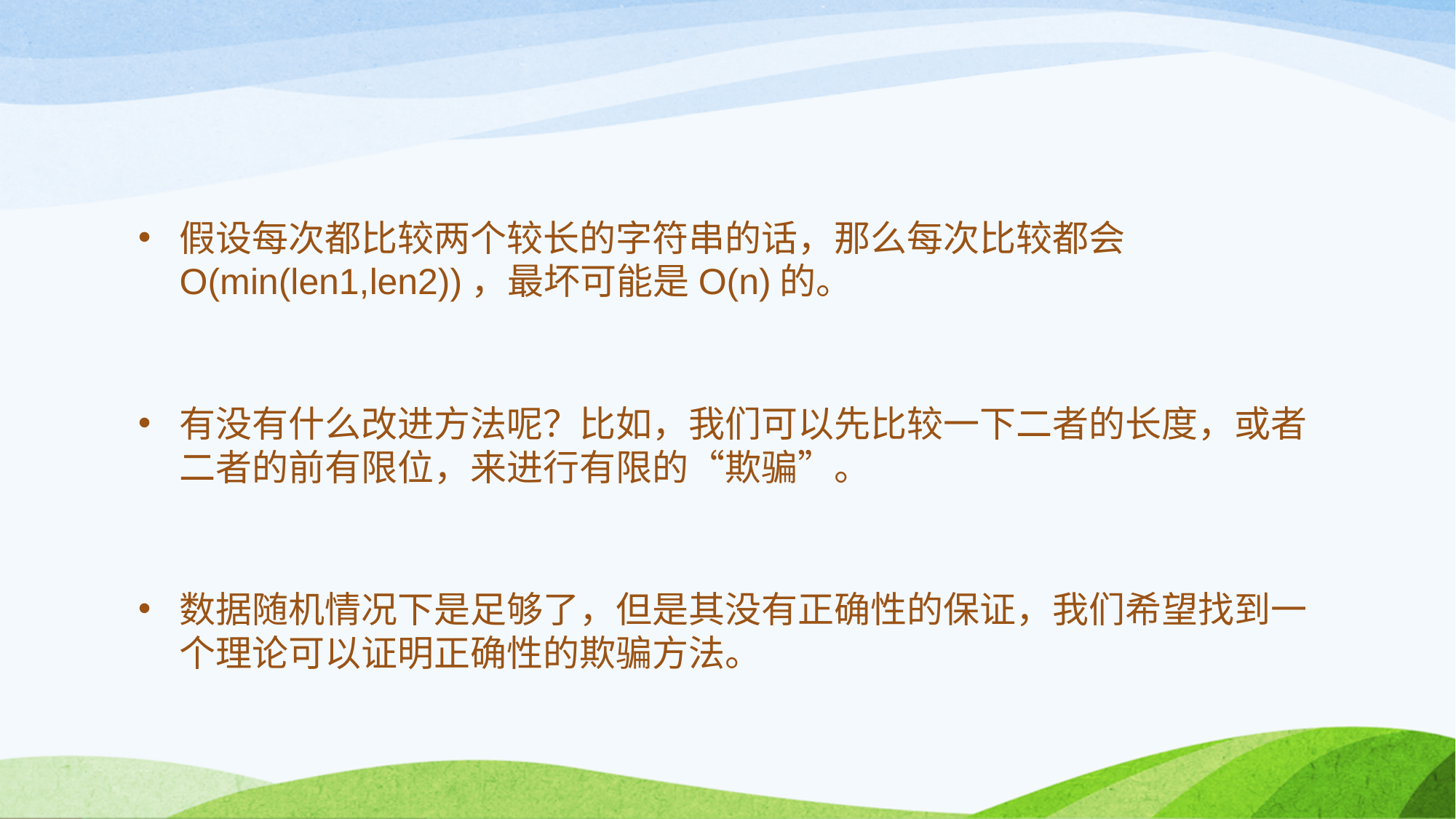

#
假设每次都比较两个较长的字符串的话，那么每次比较都会O(min(len1,len2))，最坏可能是O(n)的。

有没有什么改进方法呢？比如，我们可以先比较一下二者的长度，或者二者的前有限位，来进行有限的“欺骗”。

数据随机情况下是足够了，但是其没有正确性的保证，我们希望找到一个理论可以证明正确性的欺骗方法。